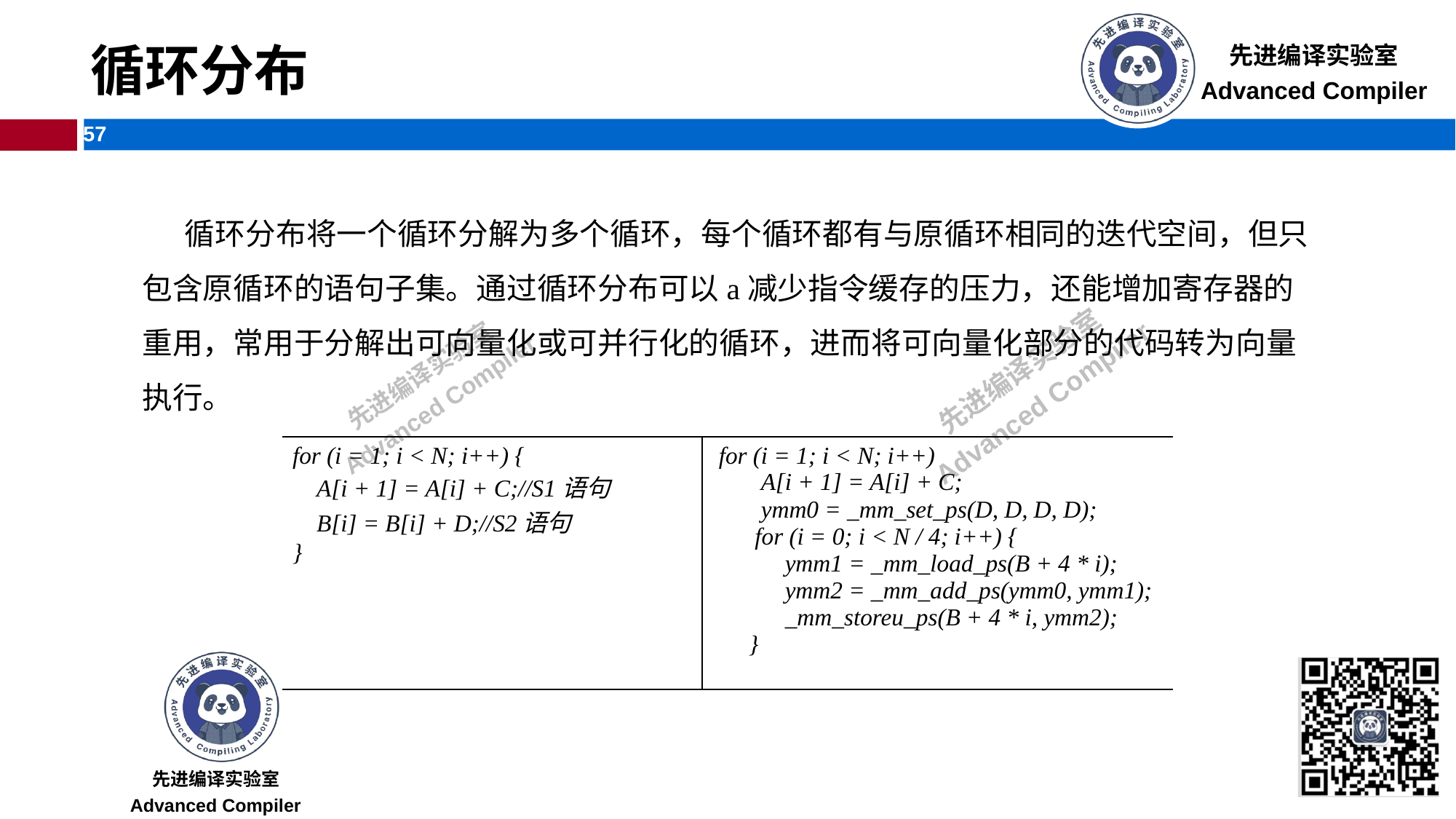

# 循环分布
   循环分布将一个循环分解为多个循环，每个循环都有与原循环相同的迭代空间，但只包含原循环的语句子集。通过循环分布可以a减少指令缓存的压力，还能增加寄存器的重用，常用于分解出可向量化或可并行化的循环，进而将可向量化部分的代码转为向量执行。
| for (i = 1; i < N; i++) { A[i + 1] = A[i] + C;//S1语句 B[i] = B[i] + D;//S2语句 } | for (i = 1; i < N; i++) A[i + 1] = A[i] + C; ymm0 = \_mm\_set\_ps(D, D, D, D); for (i = 0; i < N / 4; i++) { ymm1 = \_mm\_load\_ps(B + 4 \* i); ymm2 = \_mm\_add\_ps(ymm0, ymm1); \_mm\_storeu\_ps(B + 4 \* i, ymm2); } |
| --- | --- |